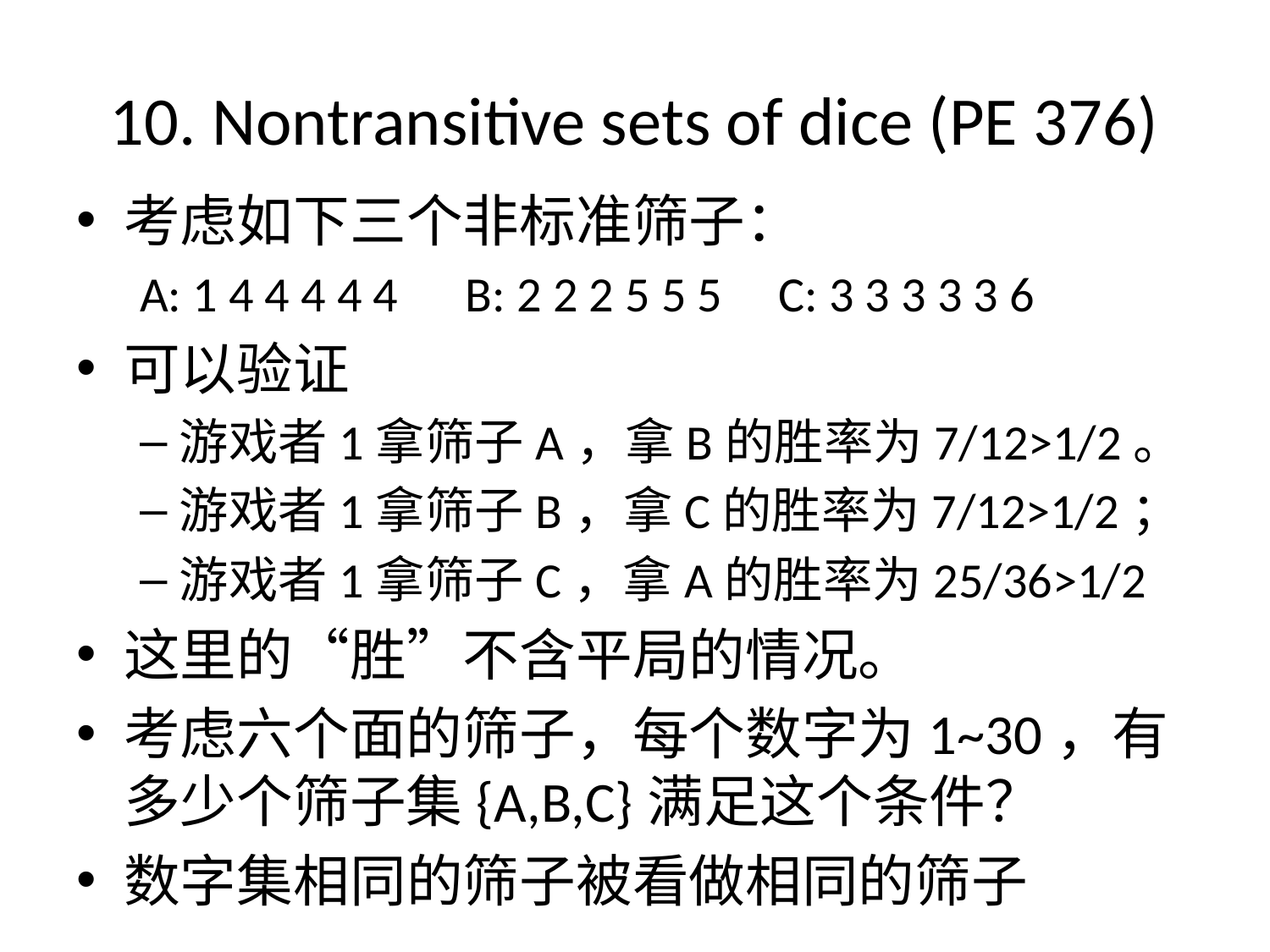

# 10. Nontransitive sets of dice (PE 376)
考虑如下三个非标准筛子：
A: 1 4 4 4 4 4      B: 2 2 2 5 5 5     C: 3 3 3 3 3 6
可以验证
游戏者1拿筛子A，拿B的胜率为7/12>1/2。
游戏者1拿筛子B，拿C的胜率为7/12>1/2；
游戏者1拿筛子C，拿A的胜率为25/36>1/2
这里的“胜”不含平局的情况。
考虑六个面的筛子，每个数字为1~30，有多少个筛子集{A,B,C}满足这个条件？
数字集相同的筛子被看做相同的筛子